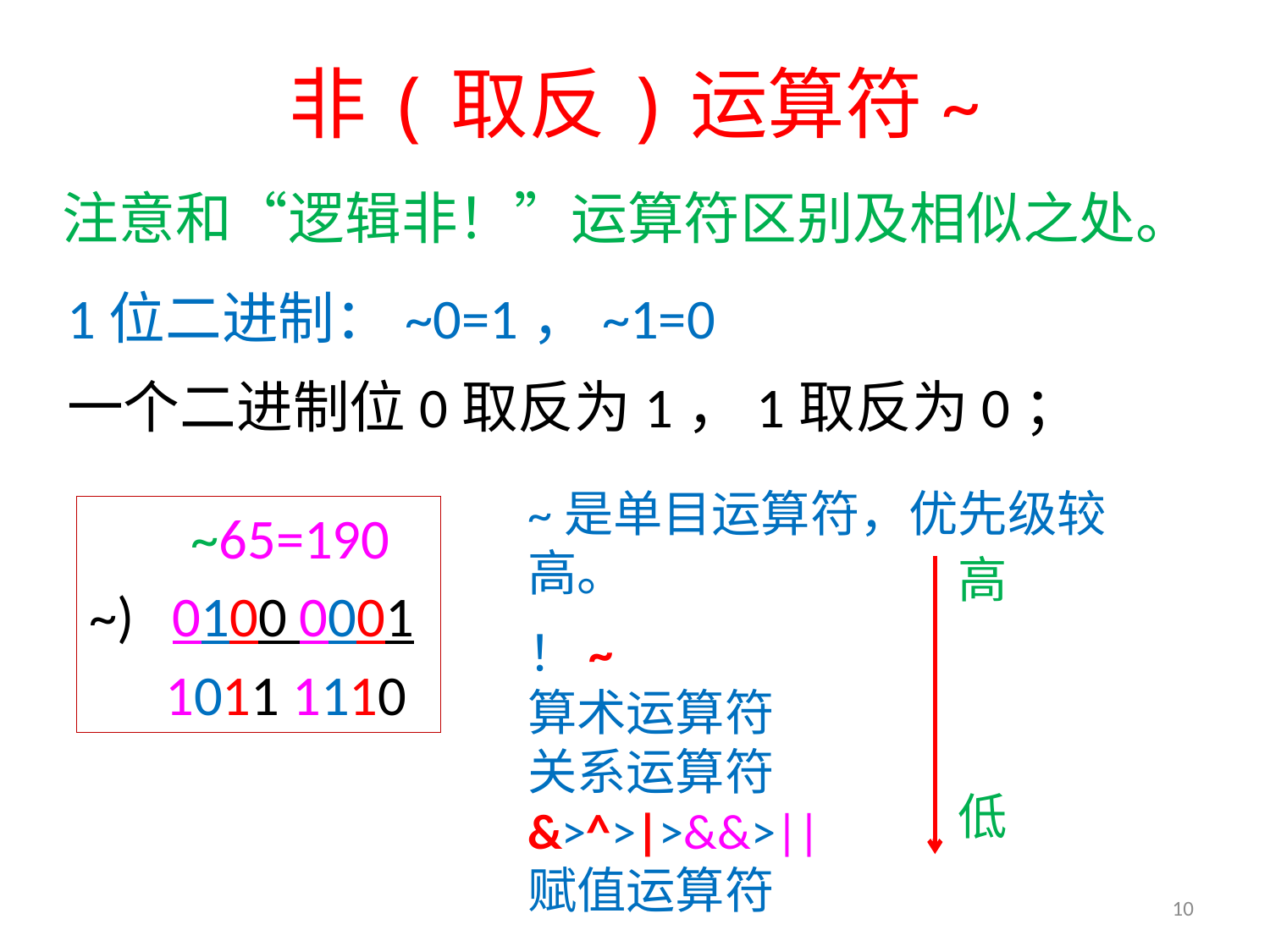

# 非(取反)运算符~
注意和“逻辑非！”运算符区别及相似之处。
1位二进制：~0=1，~1=0
一个二进制位0取反为1，1取反为0；
~是单目运算符，优先级较高。
！~
算术运算符
关系运算符
&>^>|>&&>||
赋值运算符
        ~65=190
~)   0100 0001
      1011 1110
高

低
10